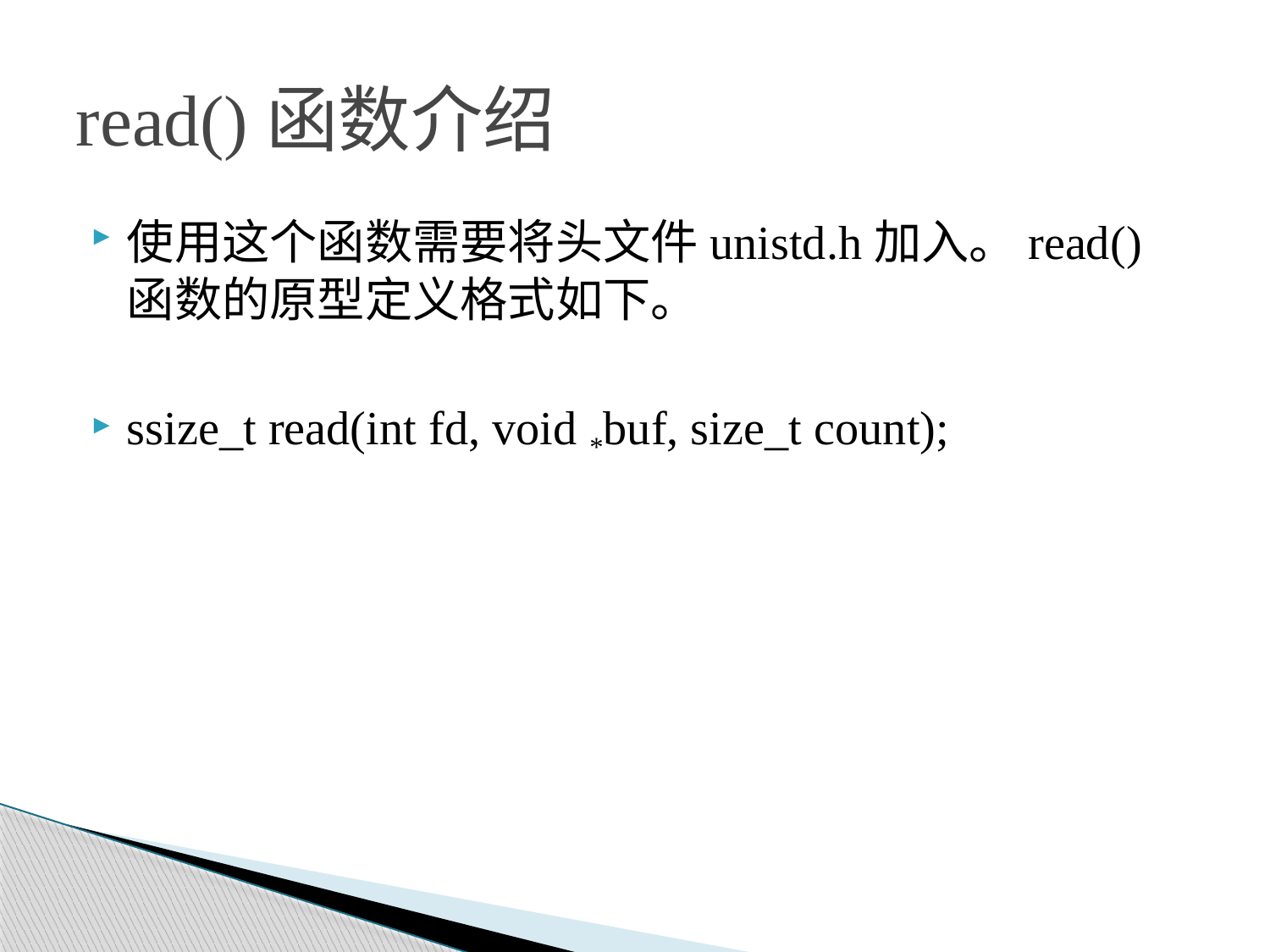

# read()函数介绍
使用这个函数需要将头文件unistd.h加入。read()函数的原型定义格式如下。

ssize_t read(int fd, void *buf, size_t count);